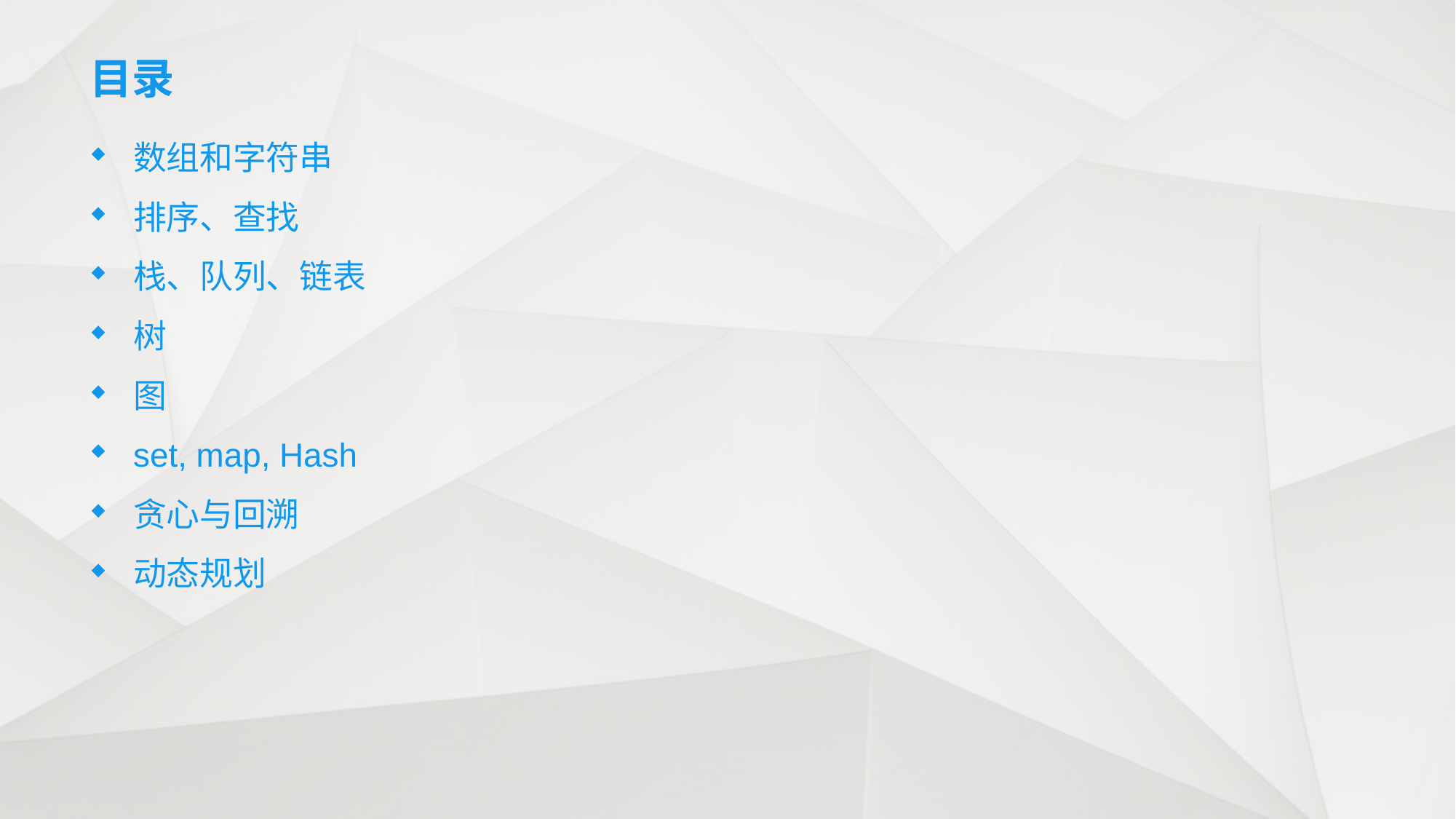

# 目录
数组和字符串
排序、查找
栈、队列、链表
树
图
set, map, Hash
贪心与回溯
动态规划